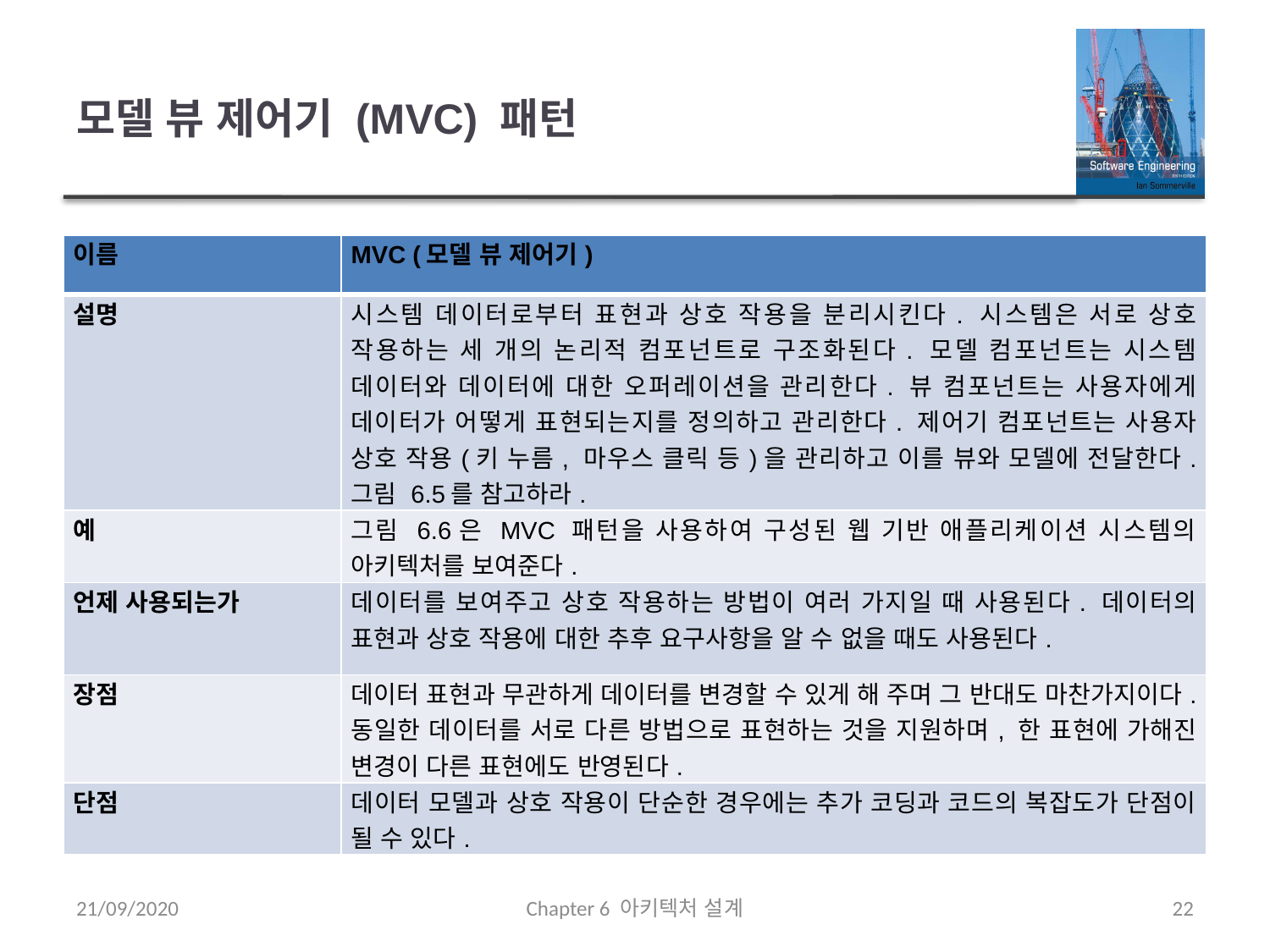

# 모델 뷰 제어기 (MVC) 패턴
| 이름 | MVC (모델 뷰 제어기) |
| --- | --- |
| 설명 | 시스템 데이터로부터 표현과 상호 작용을 분리시킨다. 시스템은 서로 상호 작용하는 세 개의 논리적 컴포넌트로 구조화된다. 모델 컴포넌트는 시스템 데이터와 데이터에 대한 오퍼레이션을 관리한다. 뷰 컴포넌트는 사용자에게 데이터가 어떻게 표현되는지를 정의하고 관리한다. 제어기 컴포넌트는 사용자 상호 작용(키 누름, 마우스 클릭 등)을 관리하고 이를 뷰와 모델에 전달한다. 그림 6.5를 참고하라. |
| 예 | 그림 6.6은 MVC 패턴을 사용하여 구성된 웹 기반 애플리케이션 시스템의 아키텍처를 보여준다. |
| 언제 사용되는가 | 데이터를 보여주고 상호 작용하는 방법이 여러 가지일 때 사용된다. 데이터의 표현과 상호 작용에 대한 추후 요구사항을 알 수 없을 때도 사용된다. |
| 장점 | 데이터 표현과 무관하게 데이터를 변경할 수 있게 해 주며 그 반대도 마찬가지이다. 동일한 데이터를 서로 다른 방법으로 표현하는 것을 지원하며, 한 표현에 가해진 변경이 다른 표현에도 반영된다. |
| 단점 | 데이터 모델과 상호 작용이 단순한 경우에는 추가 코딩과 코드의 복잡도가 단점이 될 수 있다. |
21/09/2020
Chapter 6 아키텍처 설계
22